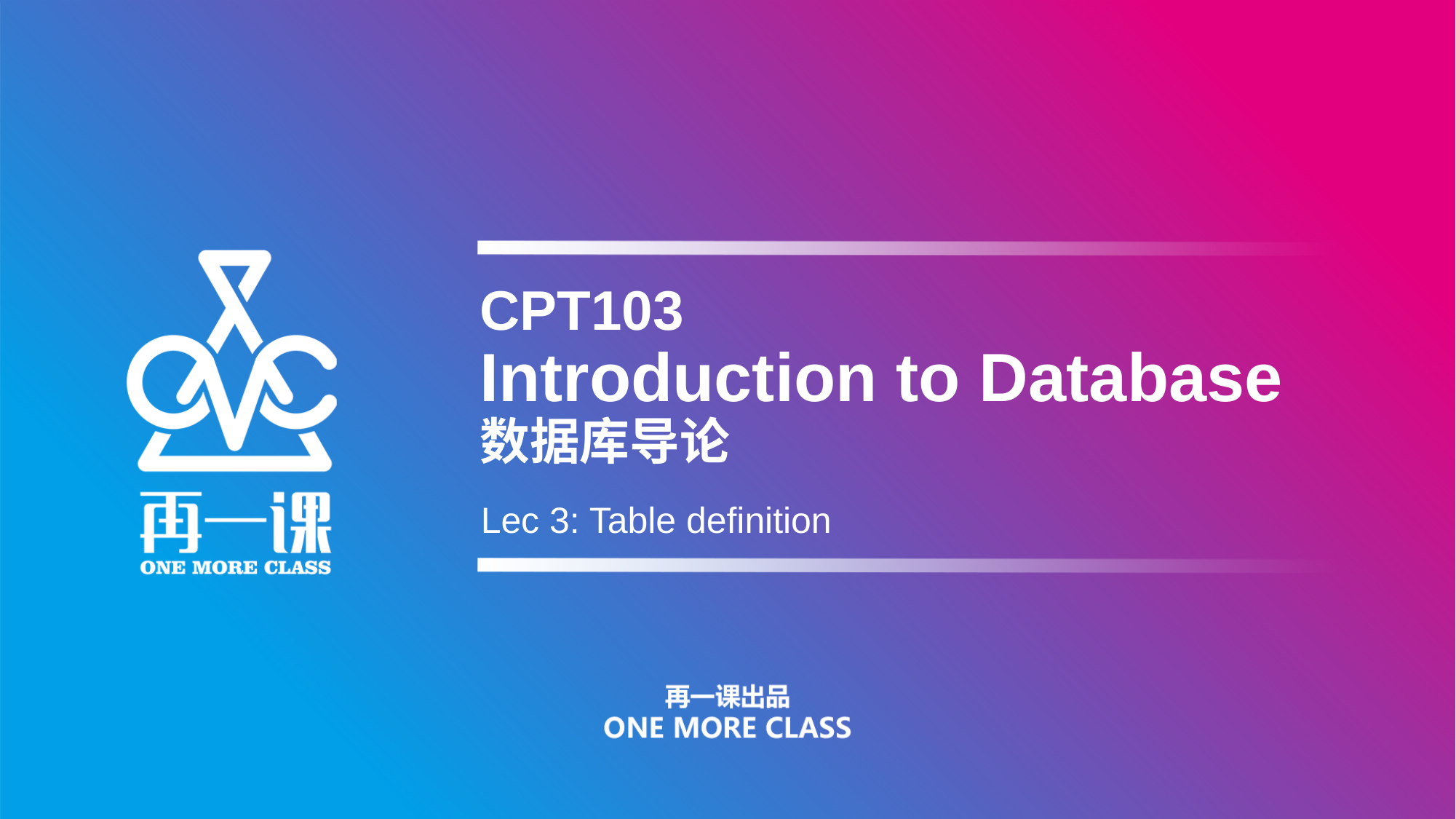

CPT103
Introduction to Database
数据库导论
Lec 3: Table definition